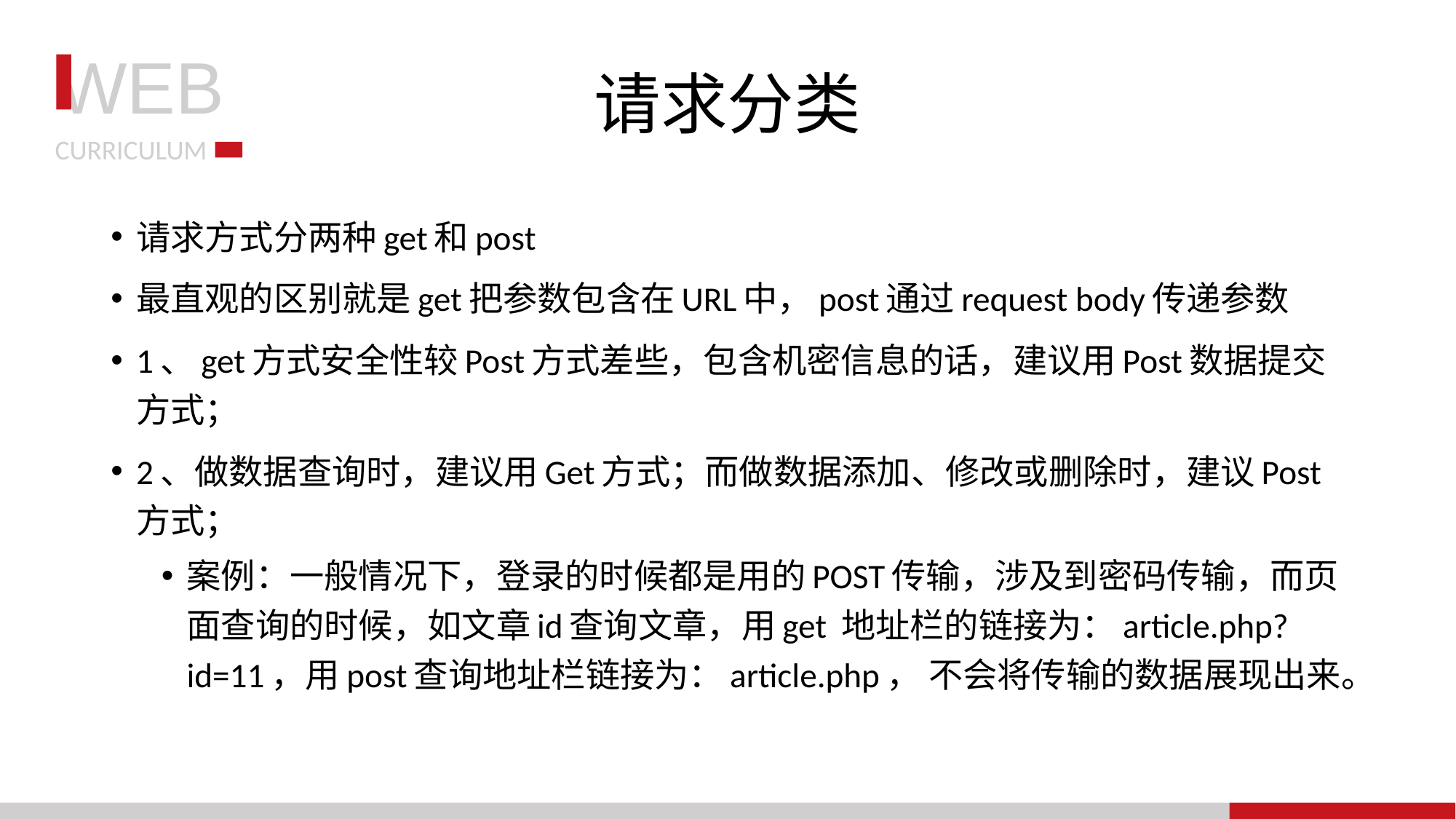

# 请求分类
请求方式分两种get和post
最直观的区别就是get把参数包含在URL中，post通过request body传递参数
1、get方式安全性较Post方式差些，包含机密信息的话，建议用Post数据提交方式；
2、做数据查询时，建议用Get方式；而做数据添加、修改或删除时，建议Post方式；
案例：一般情况下，登录的时候都是用的POST传输，涉及到密码传输，而页面查询的时候，如文章id查询文章，用get 地址栏的链接为：article.php?id=11，用post查询地址栏链接为：article.php， 不会将传输的数据展现出来。